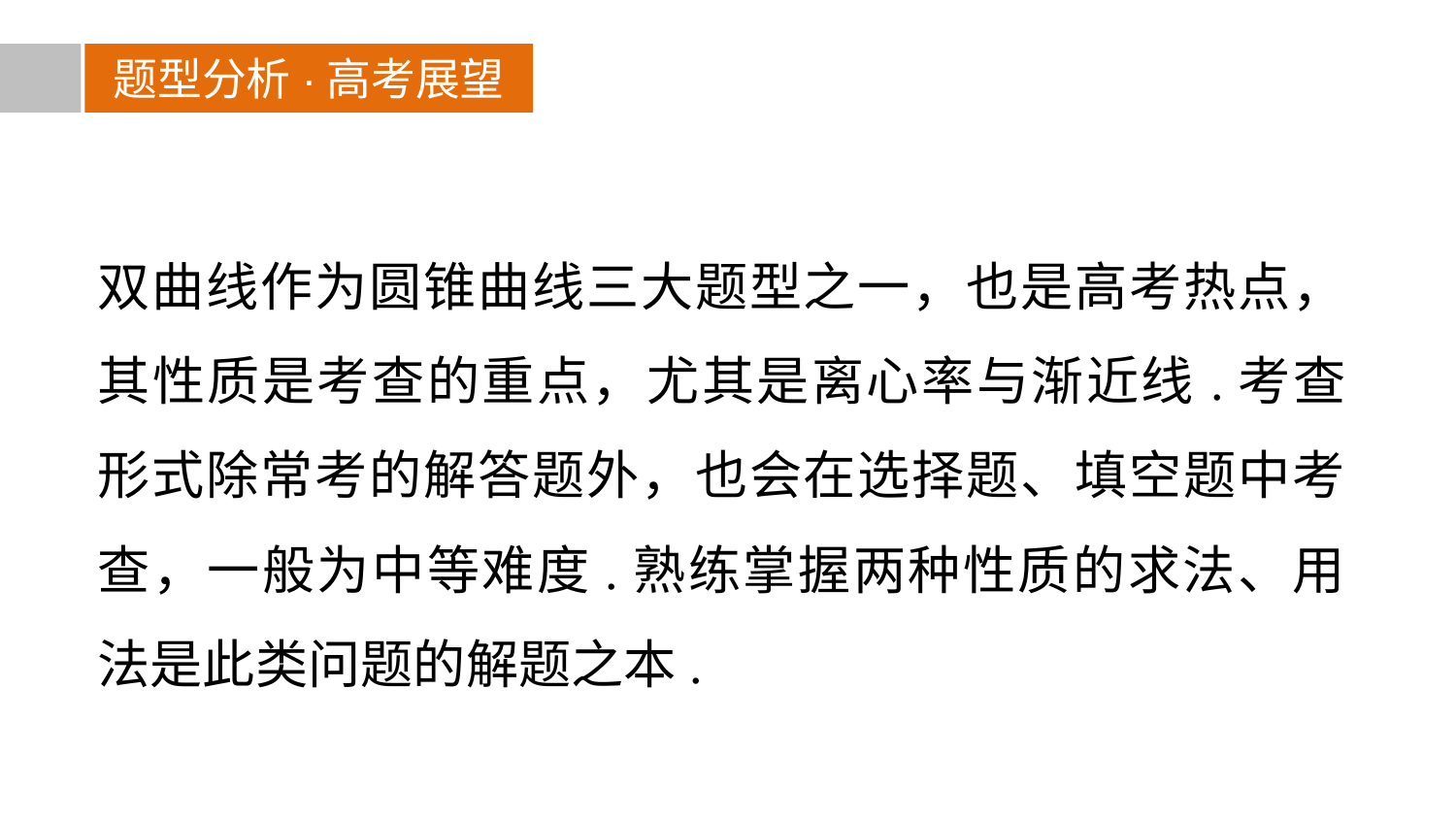

题型分析·高考展望
双曲线作为圆锥曲线三大题型之一，也是高考热点，其性质是考查的重点，尤其是离心率与渐近线.考查形式除常考的解答题外，也会在选择题、填空题中考查，一般为中等难度.熟练掌握两种性质的求法、用法是此类问题的解题之本.